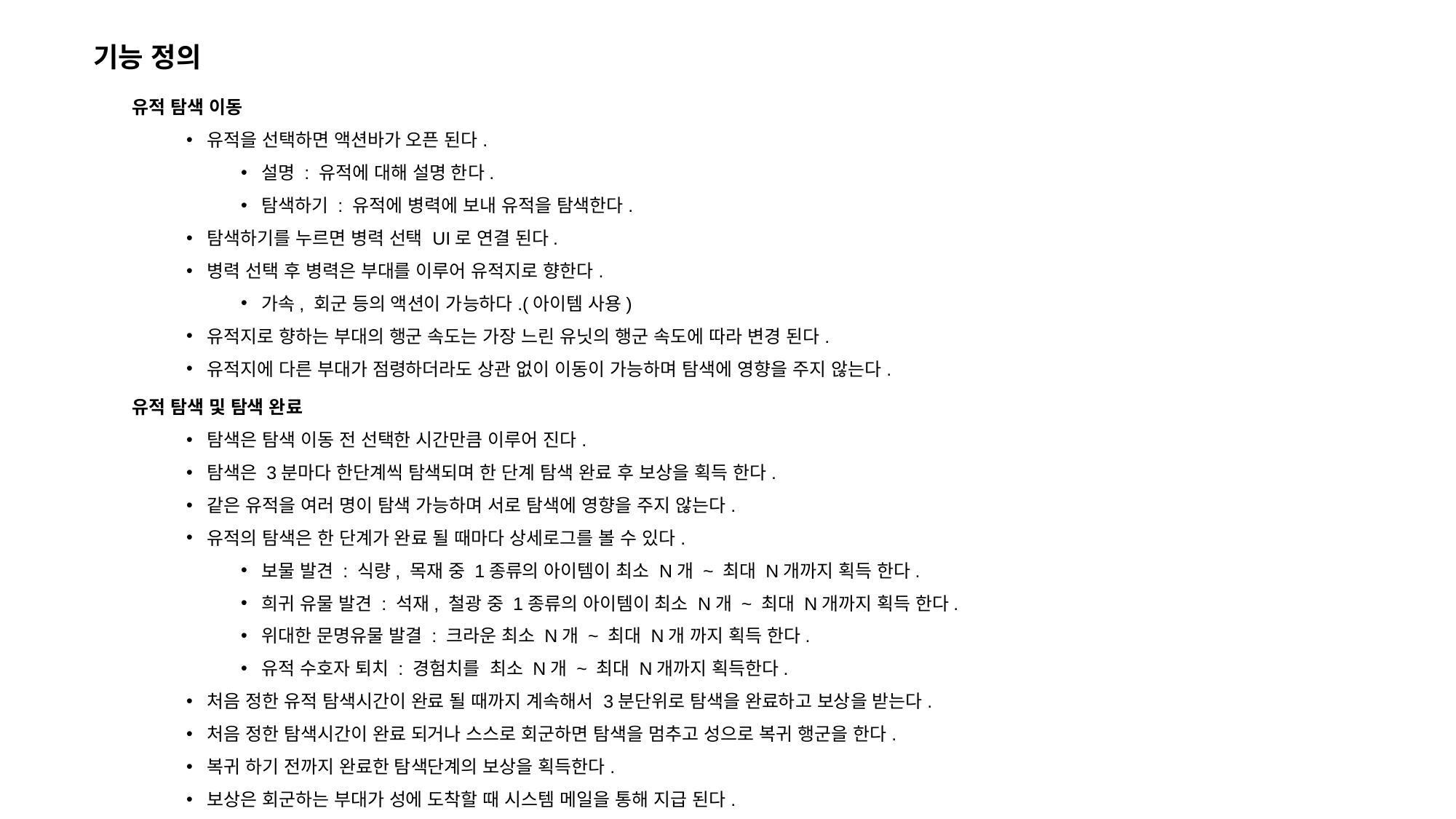

기능 정의
유적 탐색 이동
유적을 선택하면 액션바가 오픈 된다.
설명 : 유적에 대해 설명 한다.
탐색하기 : 유적에 병력에 보내 유적을 탐색한다.
탐색하기를 누르면 병력 선택 UI로 연결 된다.
병력 선택 후 병력은 부대를 이루어 유적지로 향한다.
가속, 회군 등의 액션이 가능하다.(아이템 사용)
유적지로 향하는 부대의 행군 속도는 가장 느린 유닛의 행군 속도에 따라 변경 된다.
유적지에 다른 부대가 점령하더라도 상관 없이 이동이 가능하며 탐색에 영향을 주지 않는다.
유적 탐색 및 탐색 완료
탐색은 탐색 이동 전 선택한 시간만큼 이루어 진다.
탐색은 3분마다 한단계씩 탐색되며 한 단계 탐색 완료 후 보상을 획득 한다.
같은 유적을 여러 명이 탐색 가능하며 서로 탐색에 영향을 주지 않는다.
유적의 탐색은 한 단계가 완료 될 때마다 상세로그를 볼 수 있다.
보물 발견 : 식량, 목재 중 1종류의 아이템이 최소 N개 ~ 최대 N개까지 획득 한다.
희귀 유물 발견 : 석재, 철광 중 1종류의 아이템이 최소 N개 ~ 최대 N개까지 획득 한다.
위대한 문명유물 발결 : 크라운 최소 N개 ~ 최대 N개 까지 획득 한다.
유적 수호자 퇴치 : 경험치를  최소 N개 ~ 최대 N개까지 획득한다.
처음 정한 유적 탐색시간이 완료 될 때까지 계속해서 3분단위로 탐색을 완료하고 보상을 받는다.
처음 정한 탐색시간이 완료 되거나 스스로 회군하면 탐색을 멈추고 성으로 복귀 행군을 한다.
복귀 하기 전까지 완료한 탐색단계의 보상을 획득한다.
보상은 회군하는 부대가 성에 도착할 때 시스템 메일을 통해 지급 된다.